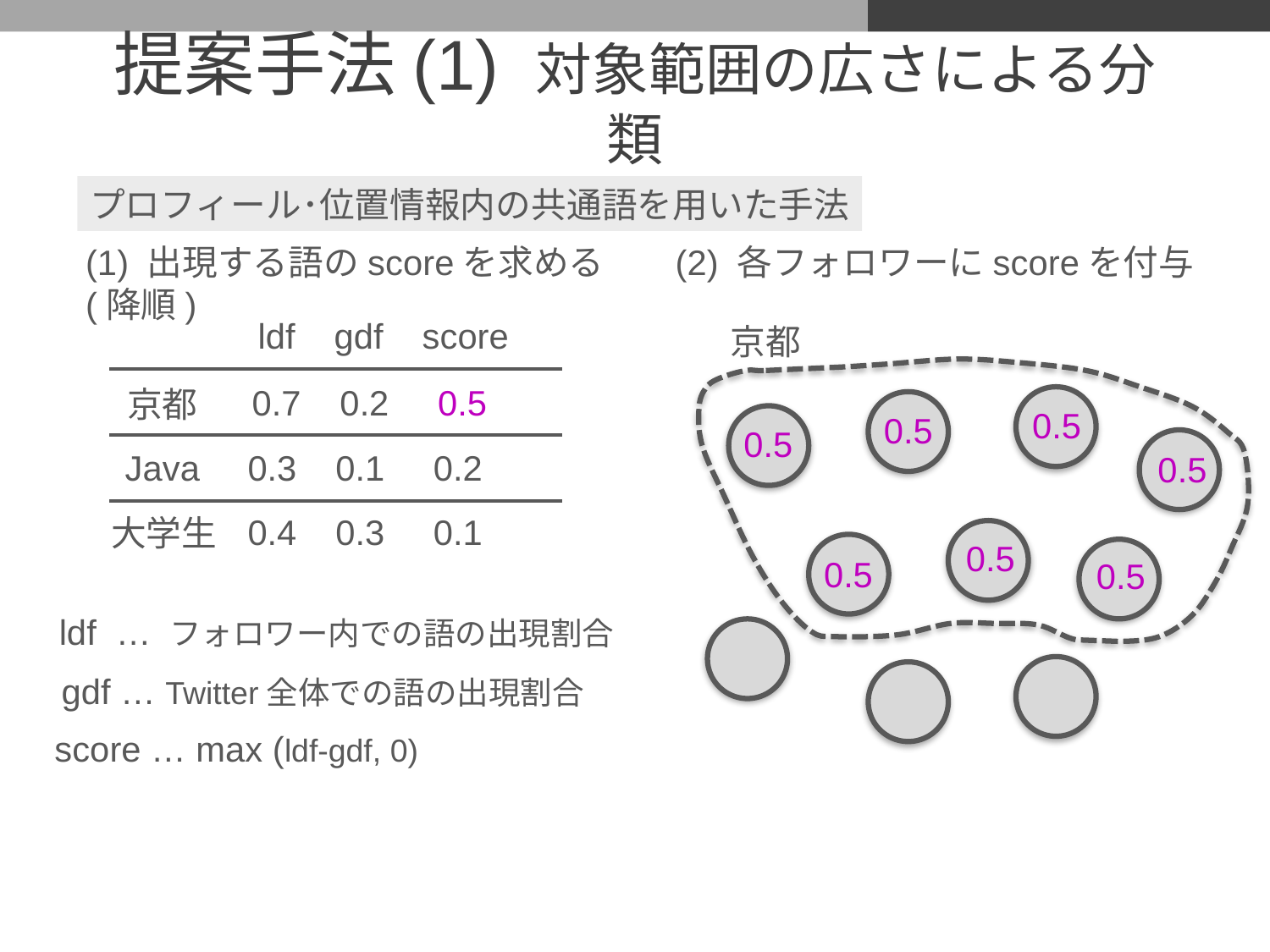

提案手法(1) 対象範囲の広さによる分類
プロフィール･位置情報内の共通語を用いた手法

(1) 出現する語のscoreを求める        (2) 各フォロワーにscoreを付与 (降順)
ldf    gdf    score
京都

0.7    0.2     0.5
京都

0.5
0.5

0.5

Java
0.3    0.1     0.2
0.5
0.4    0.3     0.1
大学生

0.5

0.5
0.5
ldf  … フォロワー内での語の出現割合

gdf … Twitter全体での語の出現割合
score … max (ldf-gdf, 0)